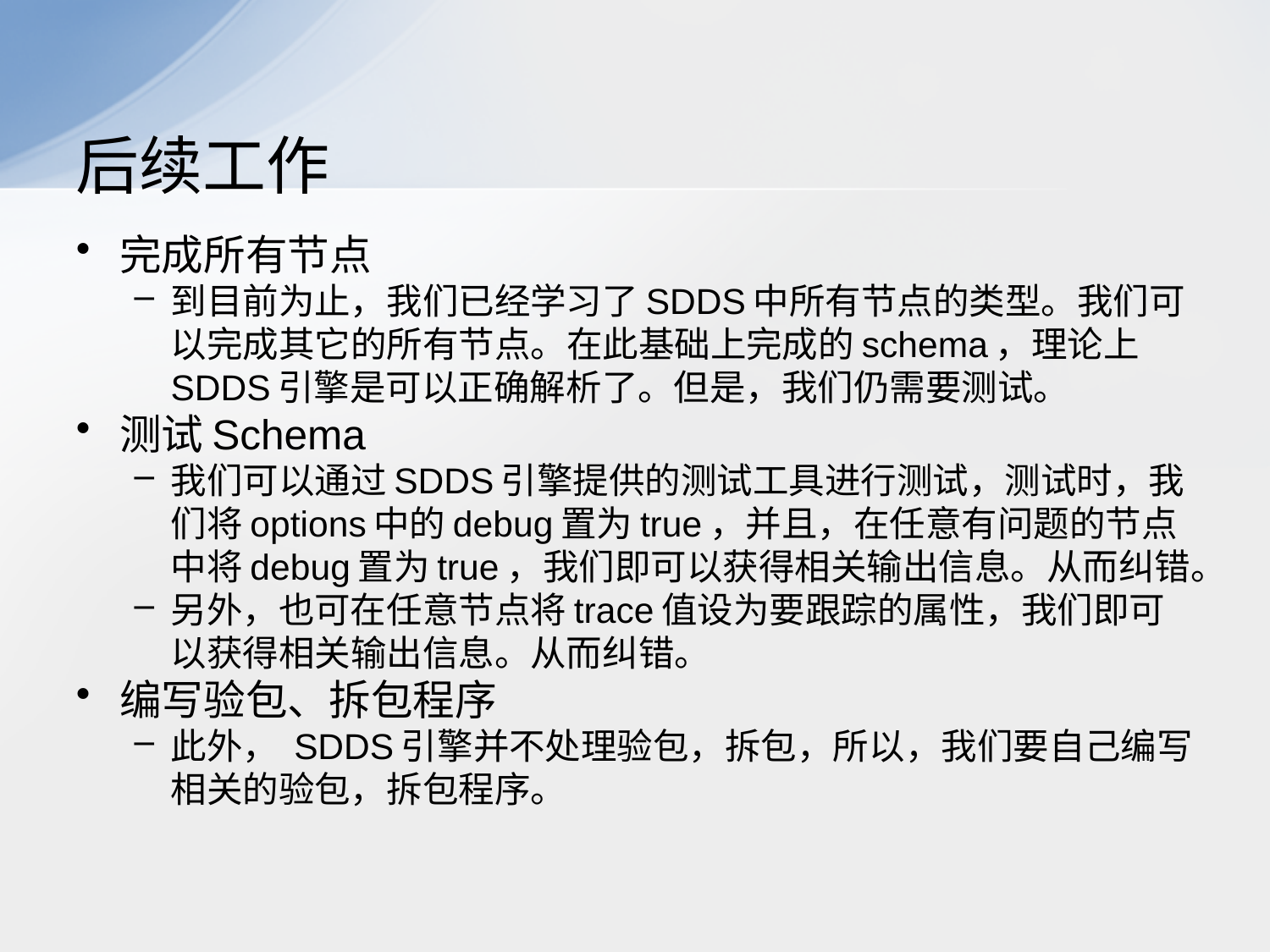

# 后续工作
完成所有节点
到目前为止，我们已经学习了SDDS中所有节点的类型。我们可以完成其它的所有节点。在此基础上完成的schema，理论上SDDS引擎是可以正确解析了。但是，我们仍需要测试。
测试Schema
我们可以通过SDDS引擎提供的测试工具进行测试，测试时，我们将options中的debug置为true，并且，在任意有问题的节点中将debug置为true，我们即可以获得相关输出信息。从而纠错。
另外，也可在任意节点将trace值设为要跟踪的属性，我们即可以获得相关输出信息。从而纠错。
编写验包、拆包程序
此外， SDDS引擎并不处理验包，拆包，所以，我们要自己编写相关的验包，拆包程序。